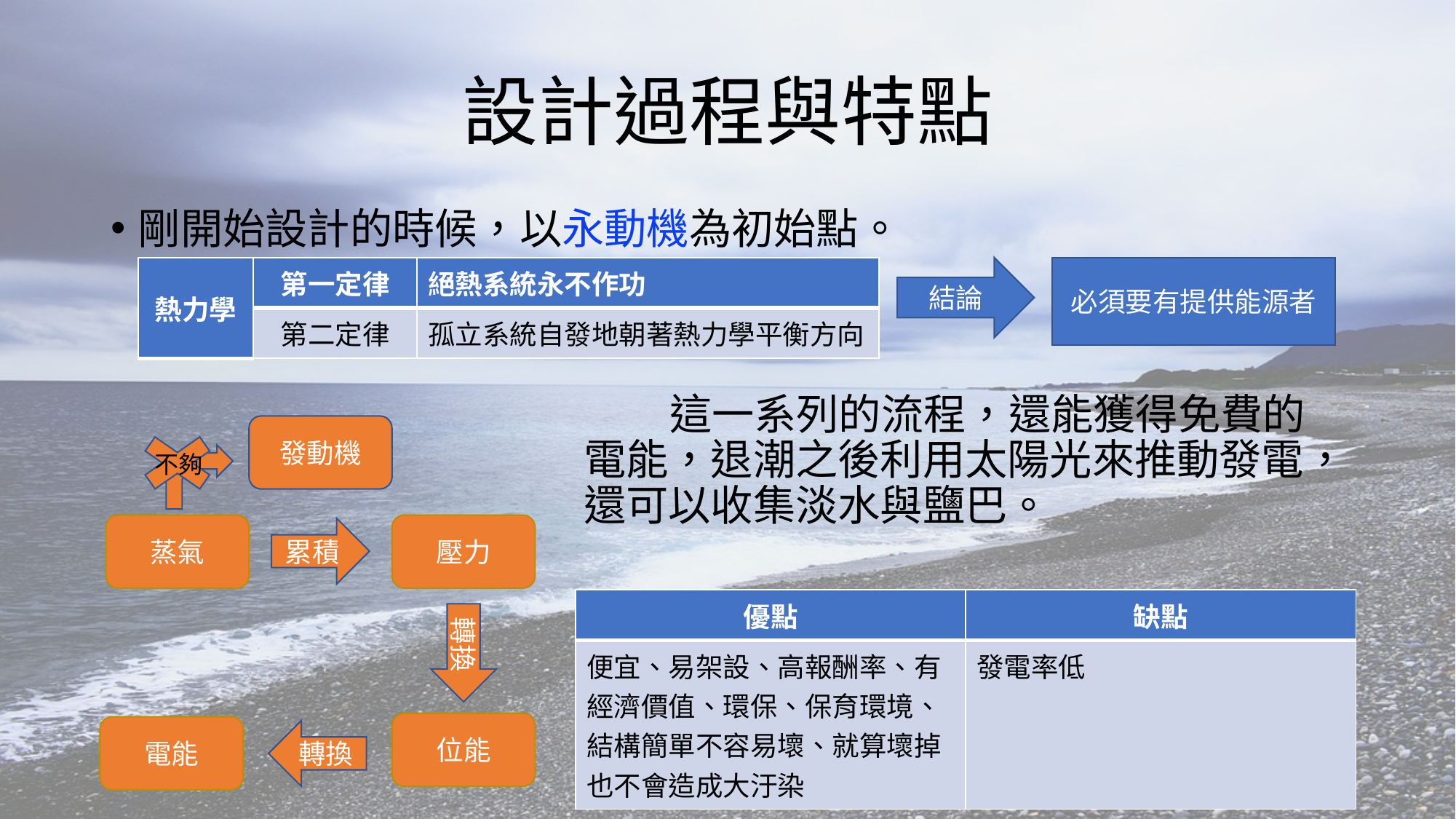

# 設計過程與特點
剛開始設計的時候，以永動機為初始點。

        這一系列的流程，還能獲得免費的電能，退潮之後利用太陽光來推動發電，還可以收集淡水與鹽巴。

| 熱力學 | 第一定律 | 絕熱系統永不作功 |
| --- | --- | --- |
|  | 第二定律 | 孤立系統自發地朝著熱力學平衡方向 |
結論
必須要有提供能源者
發動機

不夠
蒸氣
壓力
累積
| 優點 | 缺點 |
| --- | --- |
| 便宜、易架設、高報酬率、有經濟價值、環保、保育環境、結構簡單不容易壞、就算壞掉也不會造成大汙染 | 發電率低 |
轉換
位能
電能
轉換